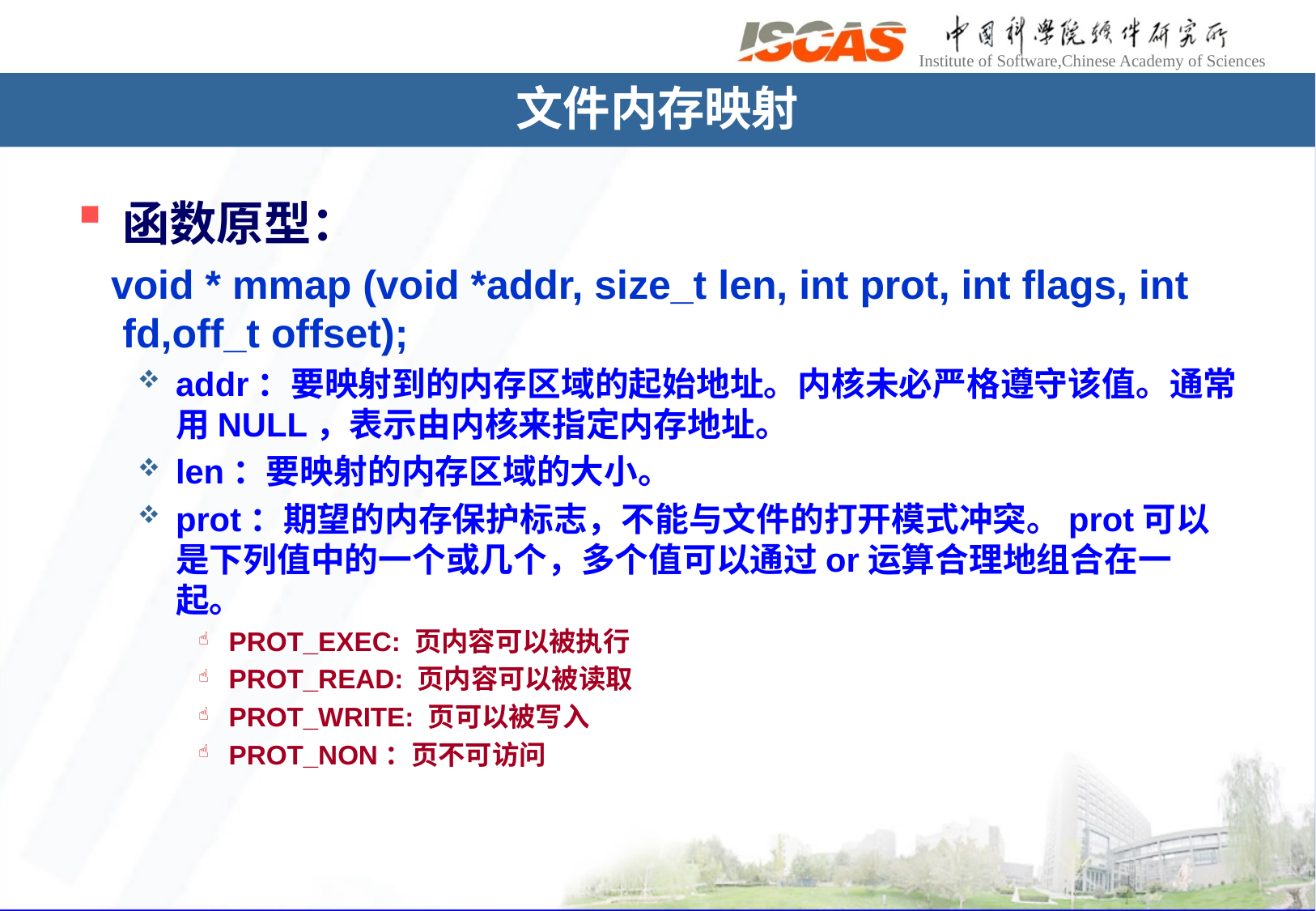

文件内存映射

函数原型：
   void * mmap (void *addr, size_t len, int prot, int flags, int fd,off_t offset);
addr：要映射到的内存区域的起始地址。内核未必严格遵守该值。通常用NULL，表示由内核来指定内存地址。
len：要映射的内存区域的大小。
prot：期望的内存保护标志，不能与文件的打开模式冲突。prot可以是下列值中的一个或几个，多个值可以通过or运算合理地组合在一起。
PROT_EXEC: 页内容可以被执行
PROT_READ: 页内容可以被读取
PROT_WRITE: 页可以被写入
PROT_NON：页不可访问